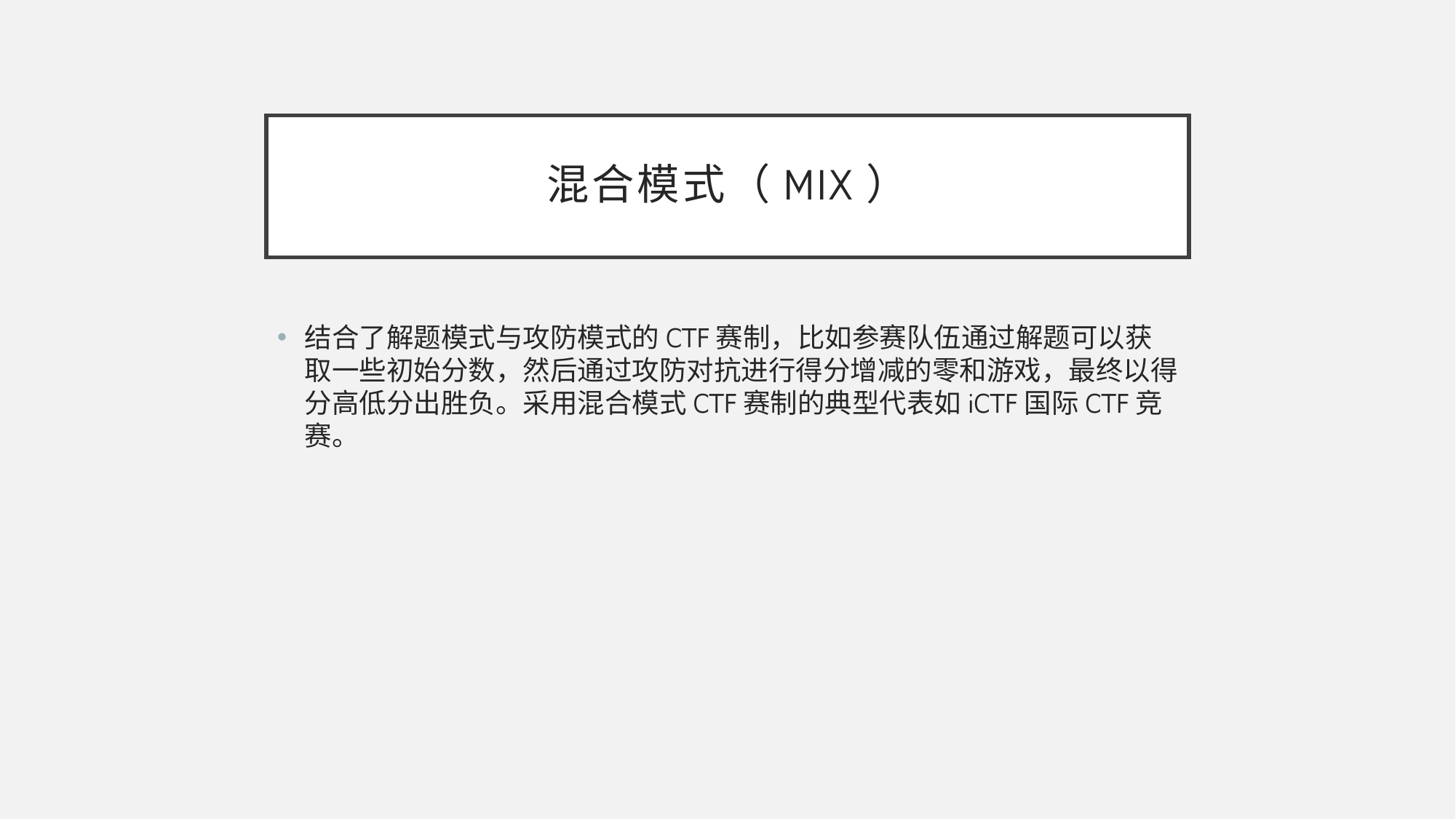

# 混合模式（Mix）
结合了解题模式与攻防模式的CTF赛制，比如参赛队伍通过解题可以获取一些初始分数，然后通过攻防对抗进行得分增减的零和游戏，最终以得分高低分出胜负。采用混合模式CTF赛制的典型代表如iCTF国际CTF竞赛。